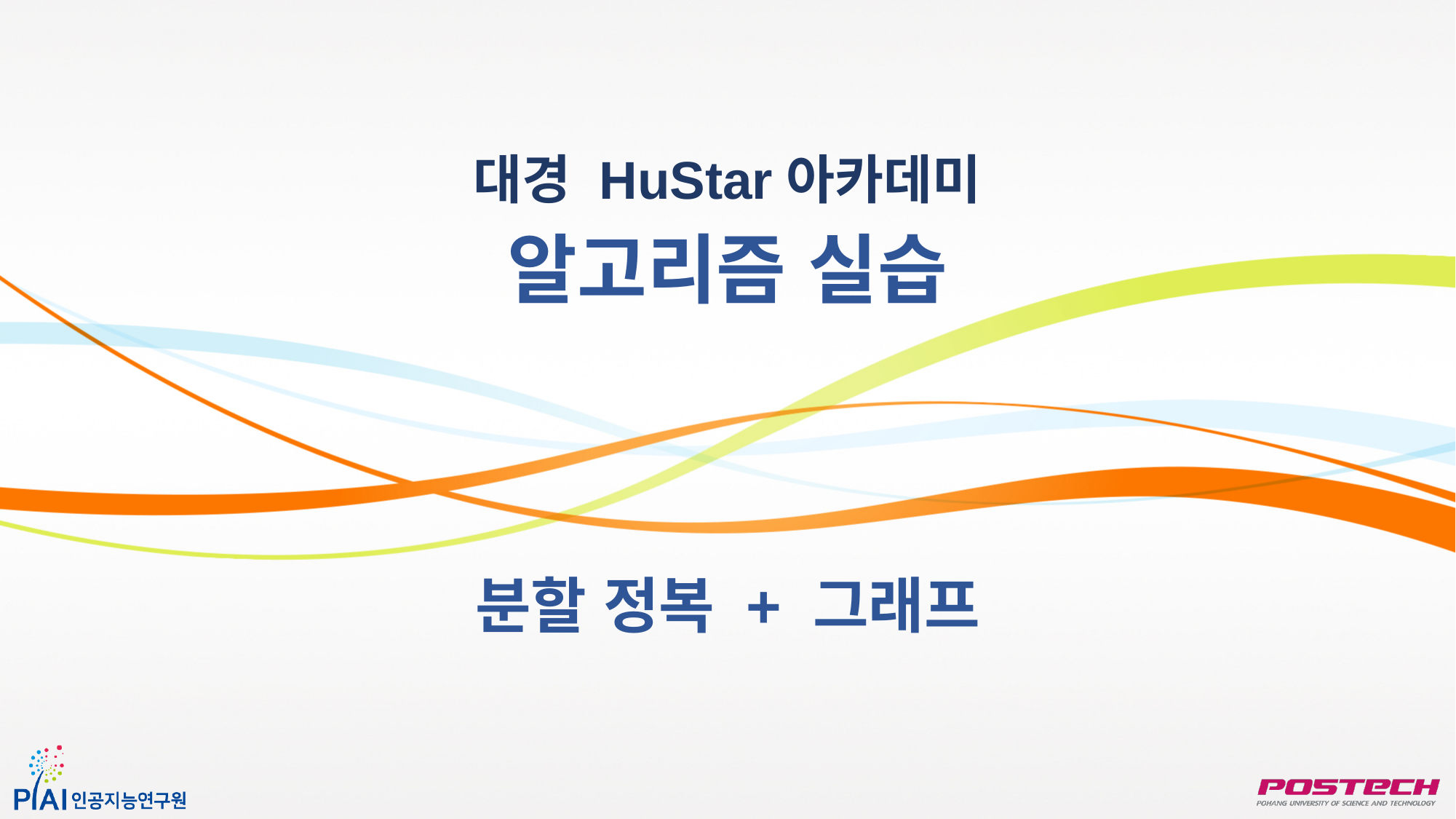

대경 HuStar아카데미
알고리즘 실습

분할 정복 + 그래프